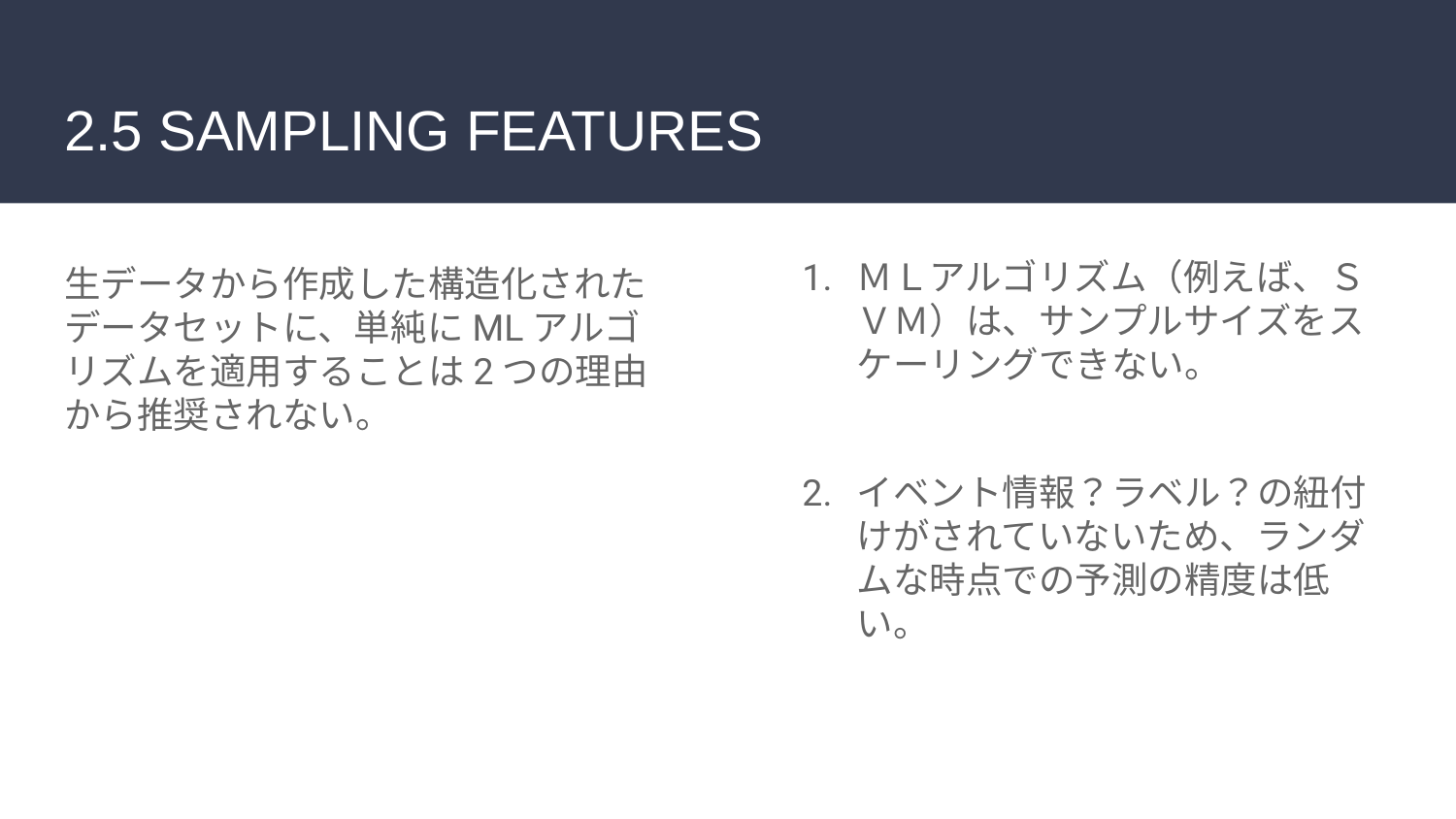

# 2.5 SAMPLING FEATURES
ＭＬアルゴリズム（例えば、ＳＶＭ）は、サンプルサイズをスケーリングできない。

イベント情報？ラベル？の紐付けがされていないため、ランダムな時点での予測の精度は低い。
生データから作成した構造化されたデータセットに、単純にMLアルゴリズムを適用することは2つの理由から推奨されない。